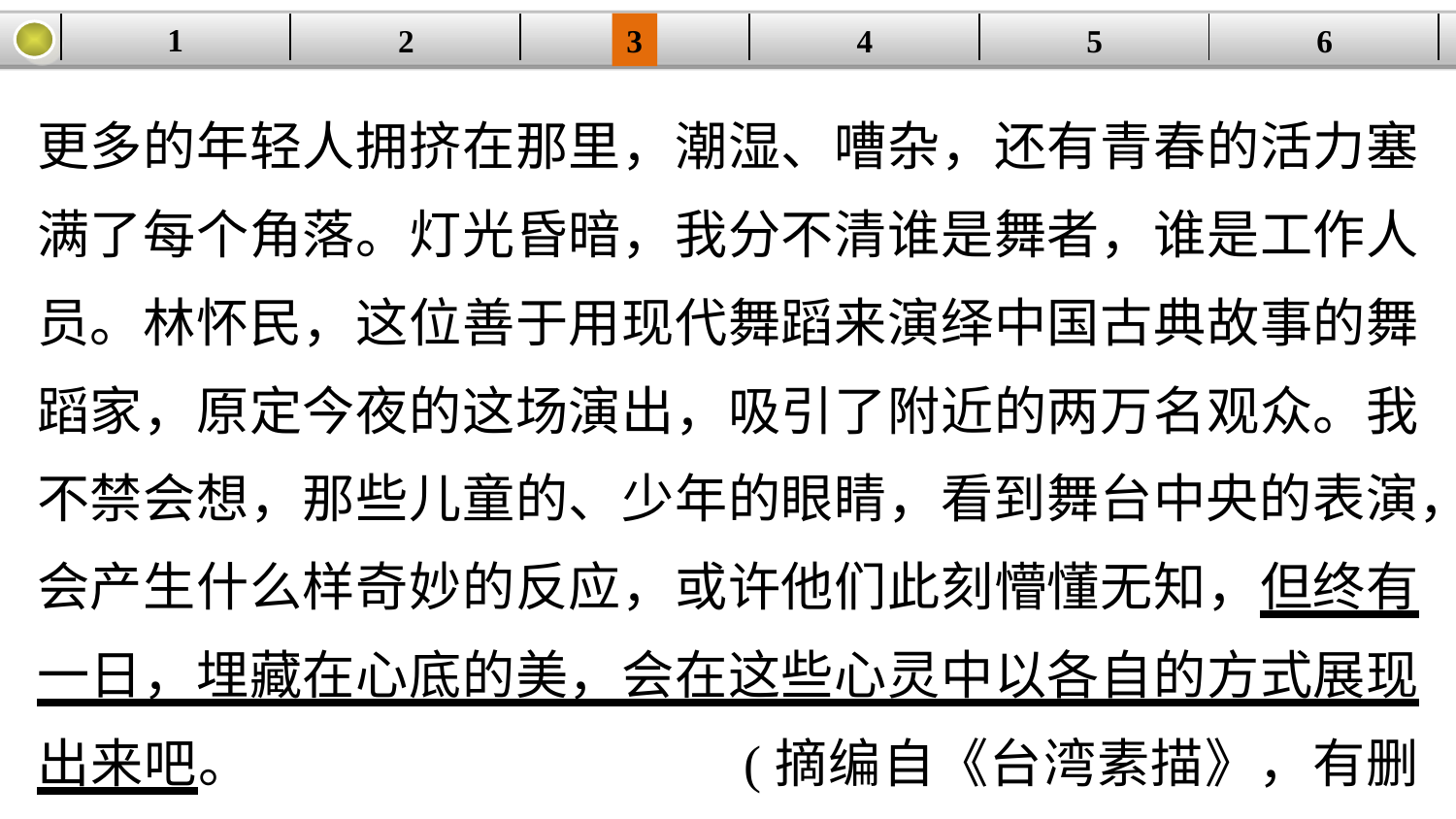

1
2
3
4
|  |  |  |  |  |  |
| --- | --- | --- | --- | --- | --- |
5
6

更多的年轻人拥挤在那里，潮湿、嘈杂，还有青春的活力塞满了每个角落。灯光昏暗，我分不清谁是舞者，谁是工作人员。林怀民，这位善于用现代舞蹈来演绎中国古典故事的舞蹈家，原定今夜的这场演出，吸引了附近的两万名观众。我不禁会想，那些儿童的、少年的眼睛，看到舞台中央的表演，会产生什么样奇妙的反应，或许他们此刻懵懂无知，但终有一日，埋藏在心底的美，会在这些心灵中以各自的方式展现出来吧。                          	      (摘编自《台湾素描》，有删改)